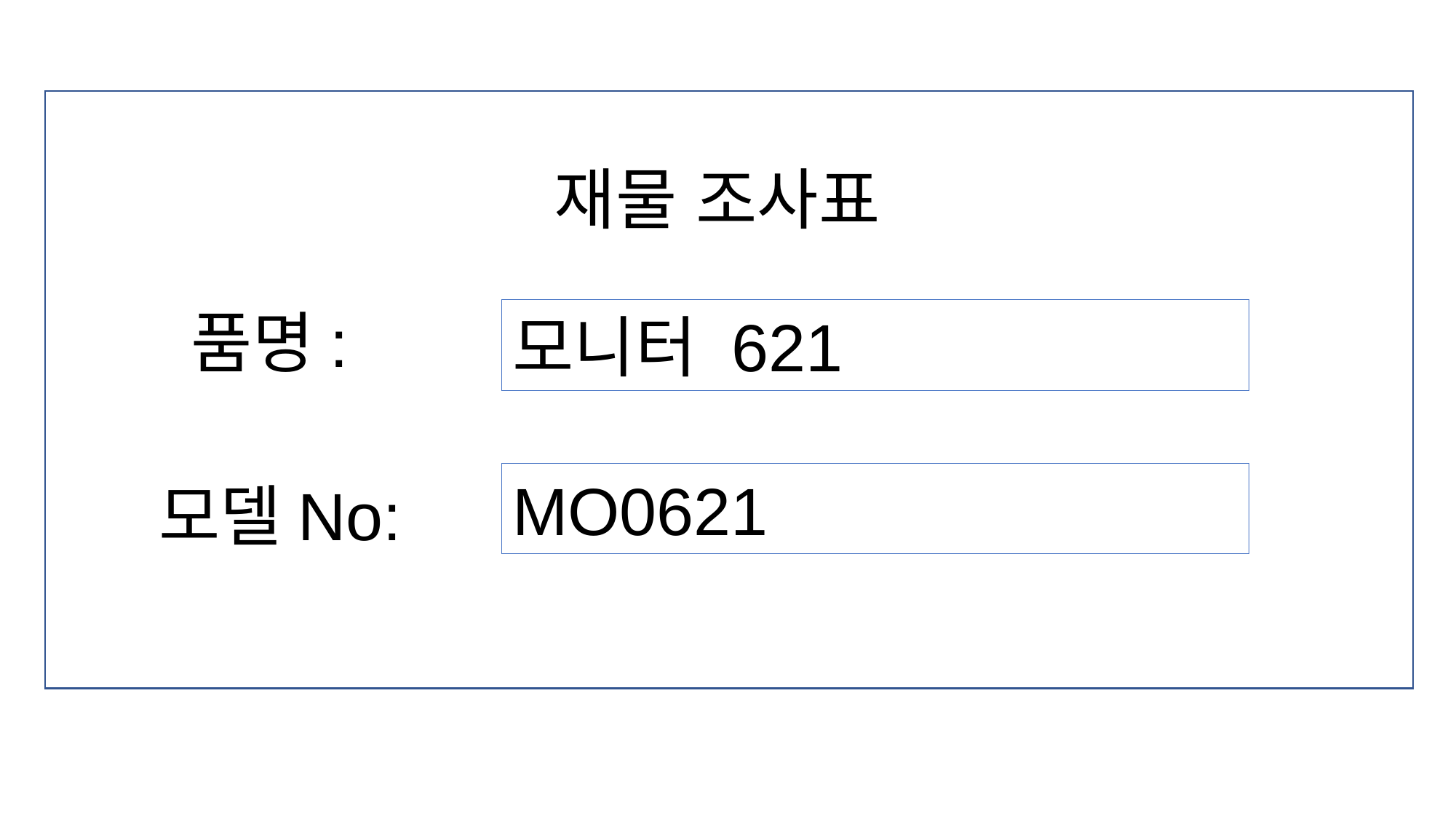

재물 조사표
품명:
모니터 621
MO0621
모델No: